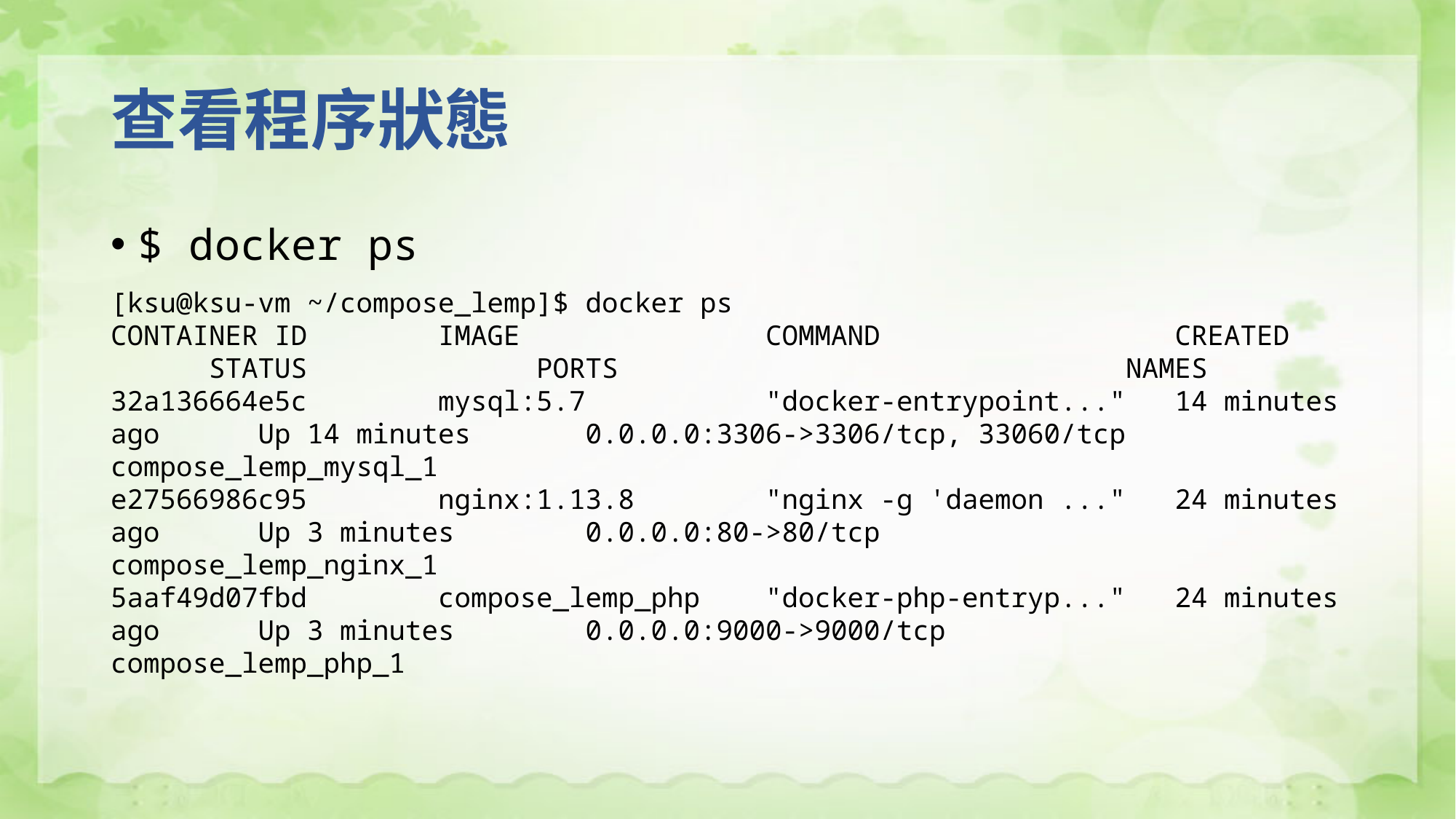

# 查看程序狀態
$ docker ps
[ksu@ksu-vm ~/compose_lemp]$ docker ps
CONTAINER ID        IMAGE               COMMAND                  CREATED             STATUS              PORTS                               NAMES
32a136664e5c        mysql:5.7           "docker-entrypoint..."   14 minutes ago      Up 14 minutes       0.0.0.0:3306->3306/tcp, 33060/tcp   compose_lemp_mysql_1
e27566986c95        nginx:1.13.8        "nginx -g 'daemon ..."   24 minutes ago      Up 3 minutes        0.0.0.0:80->80/tcp                  compose_lemp_nginx_1
5aaf49d07fbd        compose_lemp_php    "docker-php-entryp..."   24 minutes ago      Up 3 minutes        0.0.0.0:9000->9000/tcp              compose_lemp_php_1